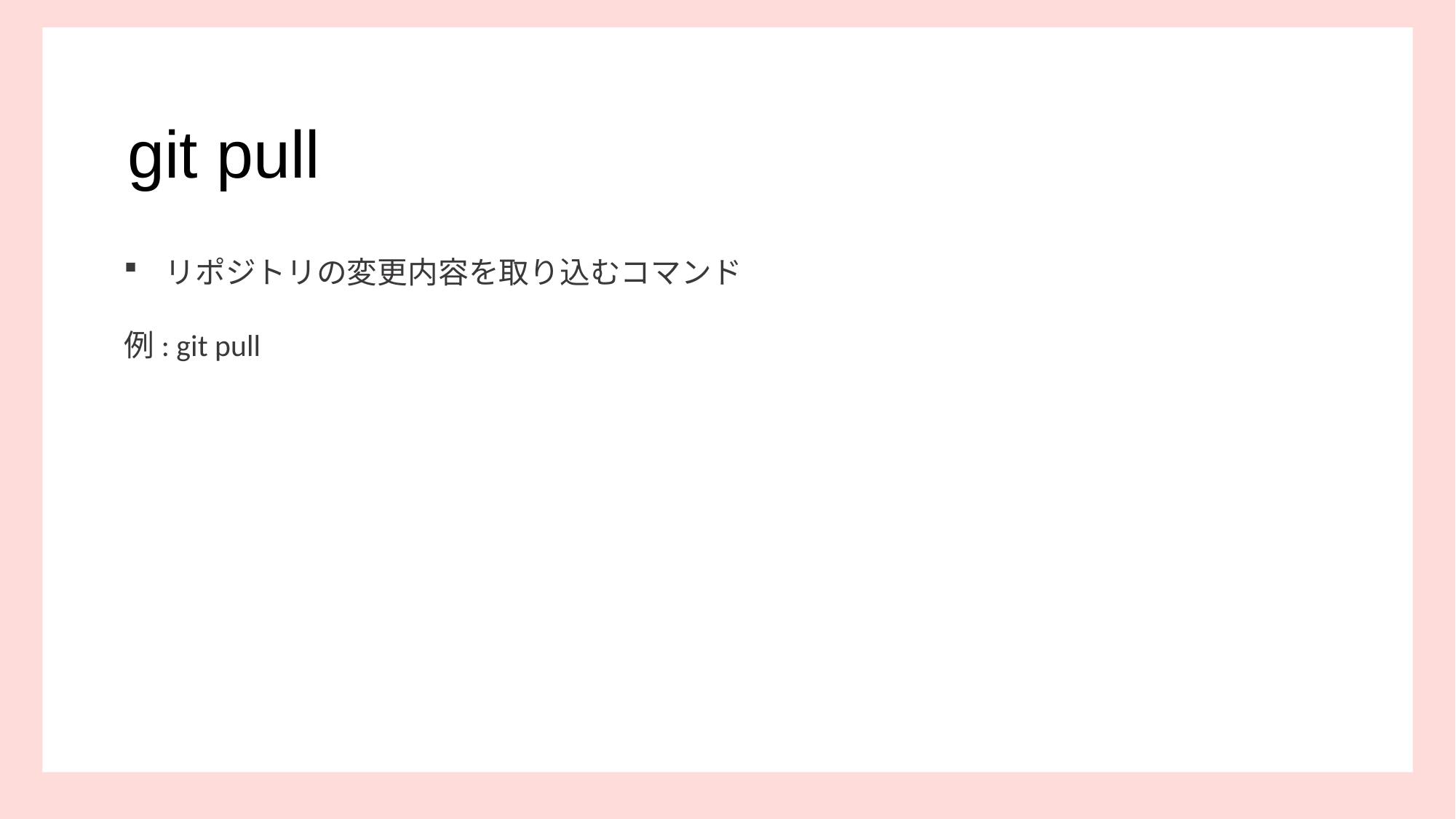

#
git pull

リポジトリの変更内容を取り込むコマンド
例: git pull